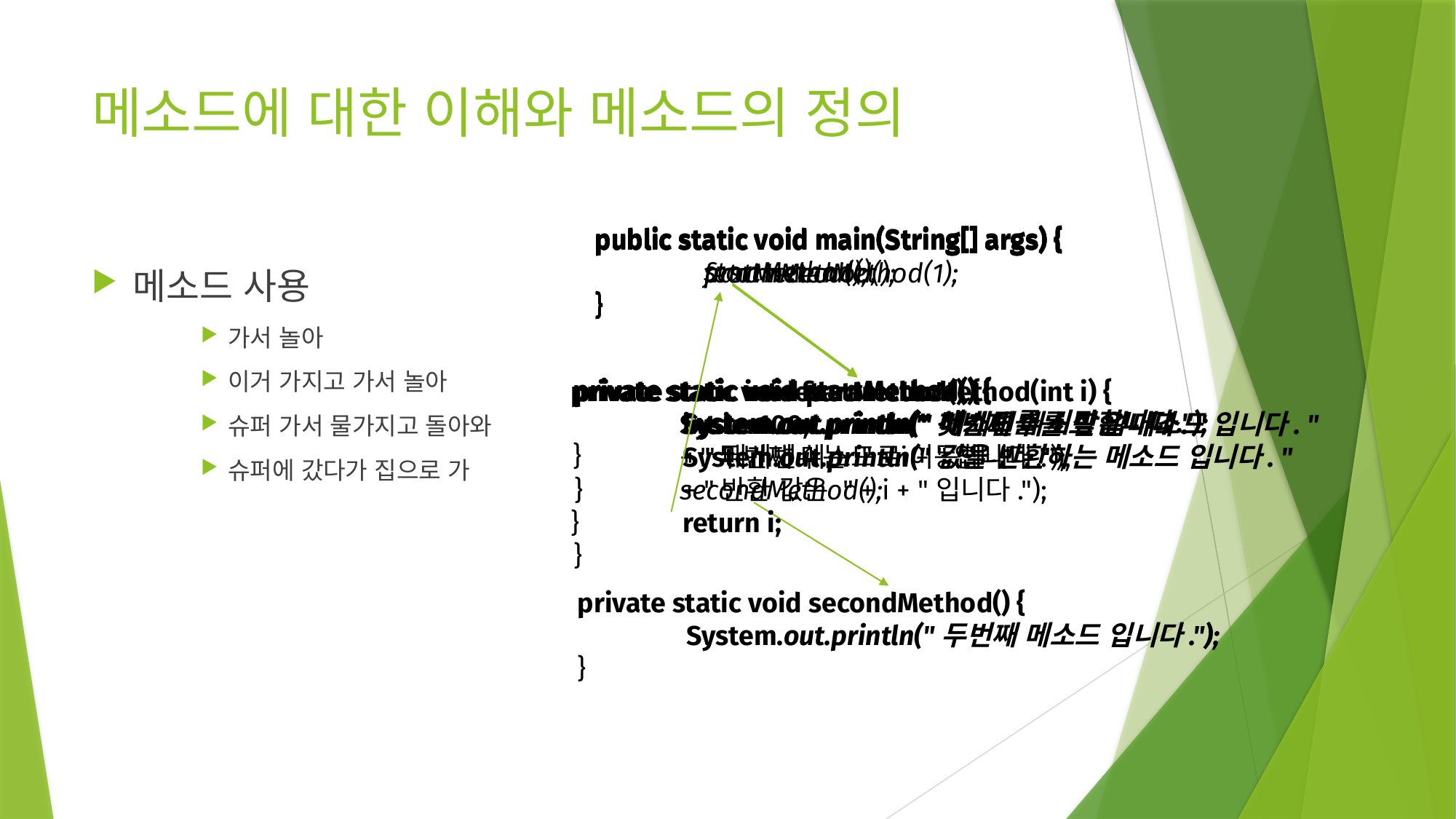

# 메소드에 대한 이해와 메소드의 정의
public static void main(String[] args) {
	startMethod();
}
private static void startMethod() {
	System.out.println("메소드를 시작합니다.");
}
public static void main(String[] args) {
	parameterMethod(1);
}
private static void parameterMethod(int i) {
	System.out.println("매개변수를 받은 메소드 입니다. "
	+ "매개변수는 " + i + "입니다.");
}
public static void main(String[] args) {
	firstMethod();
}
private static void firstMethod() {
	System.out.println("첫번째 메소드 입니다. "
	+ "두번째 메소드로 이동합니다.");
	secondMethod();
}
private static void secondMethod() {
	System.out.println("두번째 메소드 입니다.");
}
public static void main(String[] args) {
	returnMethod();
}
private static int returnMethod() {
	int i = 100;
	System.out.println("값을 반환하는 메소드 입니다. "
	+ "반환 값은 " + i + "입니다.");
	return i;
}
메소드 사용
가서 놀아
이거 가지고 가서 놀아
슈퍼 가서 물가지고 돌아와
슈퍼에 갔다가 집으로 가